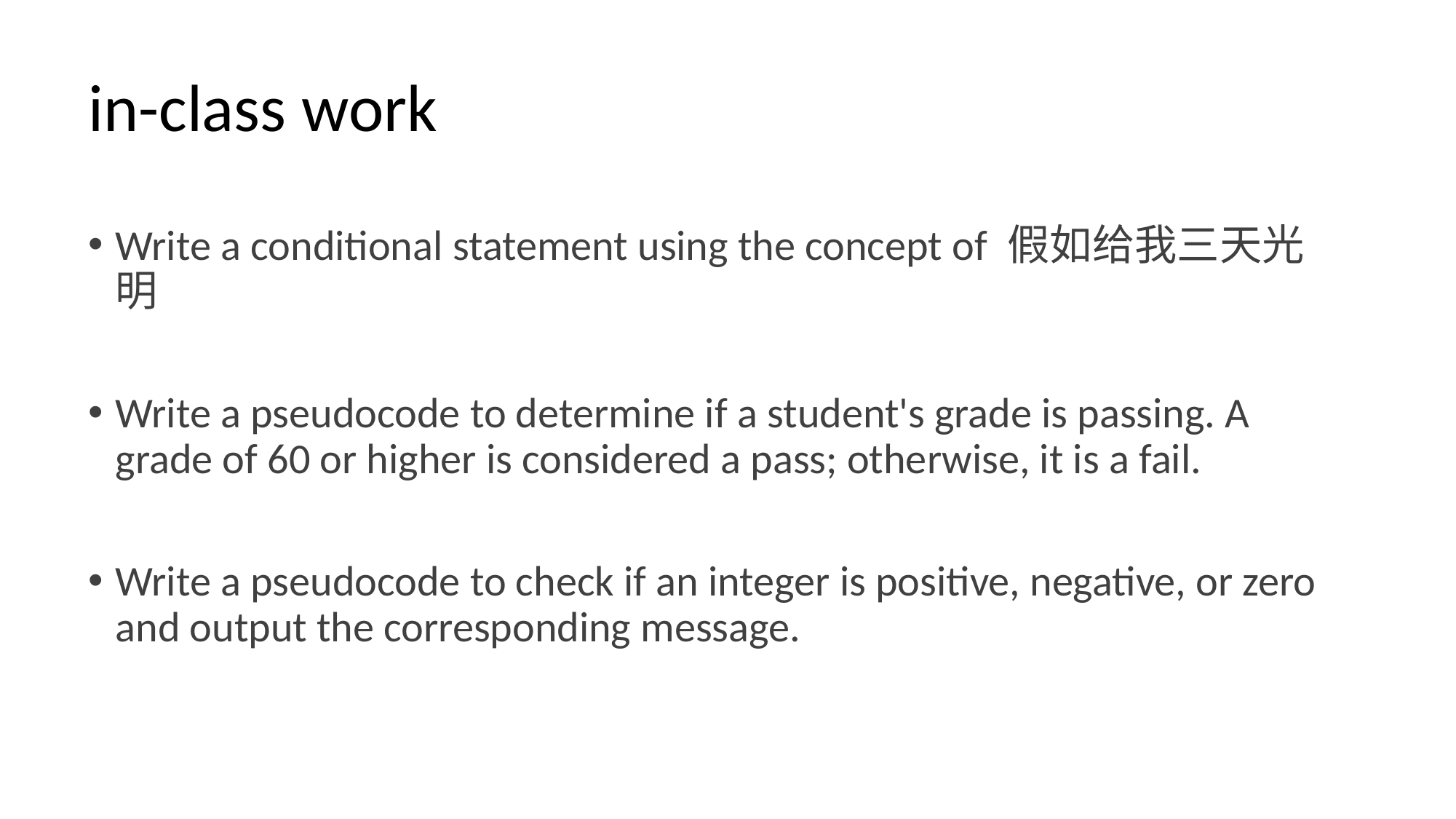

# in-class work
Write a conditional statement using the concept of 假如给我三天光明

Write a pseudocode to determine if a student's grade is passing. A grade of 60 or higher is considered a pass; otherwise, it is a fail.

Write a pseudocode to check if an integer is positive, negative, or zero and output the corresponding message.